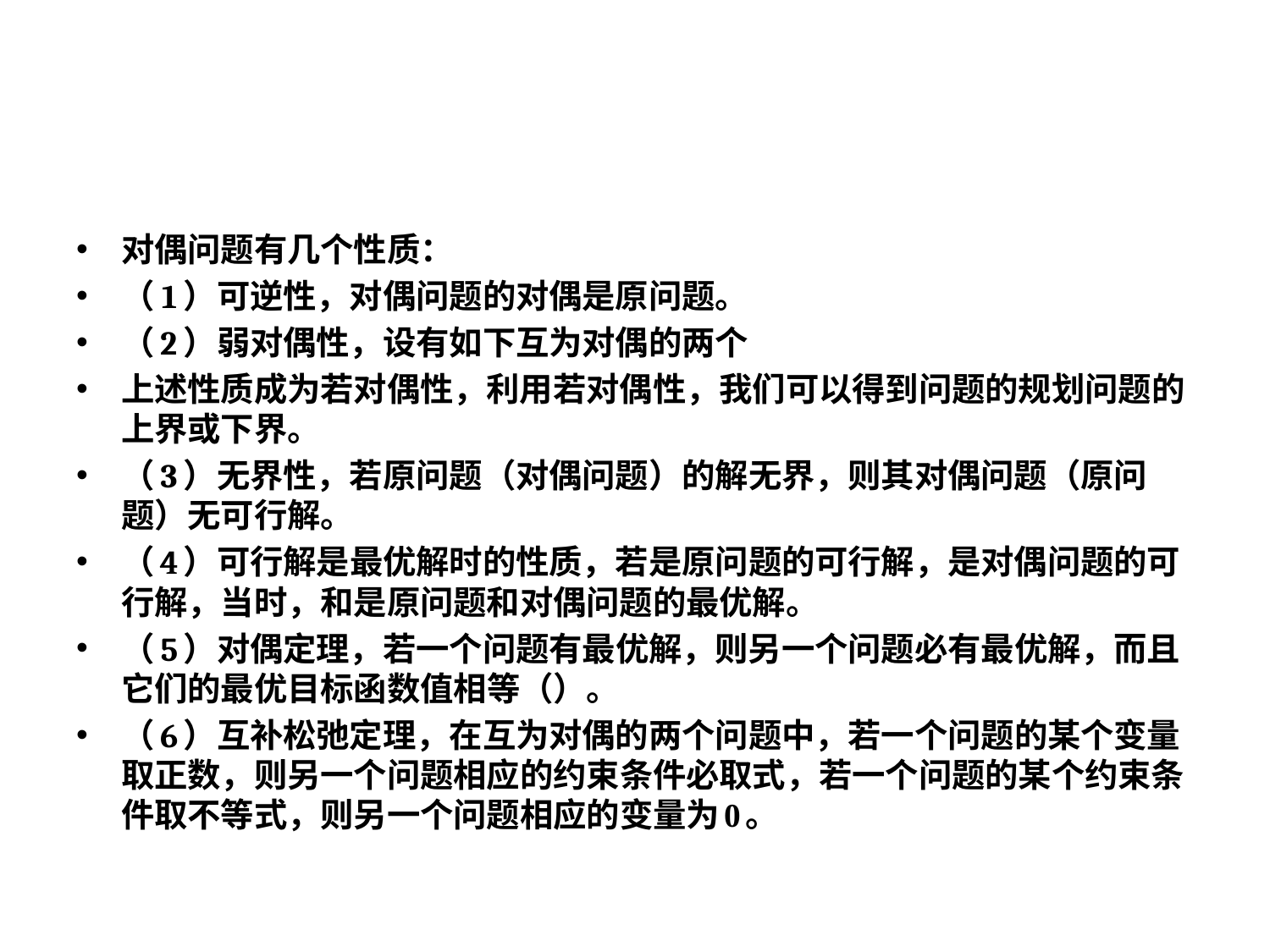

#
对偶问题有几个性质：
（1）可逆性，对偶问题的对偶是原问题。
（2）弱对偶性，设有如下互为对偶的两个
上述性质成为若对偶性，利用若对偶性，我们可以得到问题的规划问题的上界或下界。
（3）无界性，若原问题（对偶问题）的解无界，则其对偶问题（原问题）无可行解。
（4）可行解是最优解时的性质，若是原问题的可行解，是对偶问题的可行解，当时，和是原问题和对偶问题的最优解。
（5）对偶定理，若一个问题有最优解，则另一个问题必有最优解，而且它们的最优目标函数值相等（）。
（6）互补松弛定理，在互为对偶的两个问题中，若一个问题的某个变量取正数，则另一个问题相应的约束条件必取式，若一个问题的某个约束条件取不等式，则另一个问题相应的变量为0。